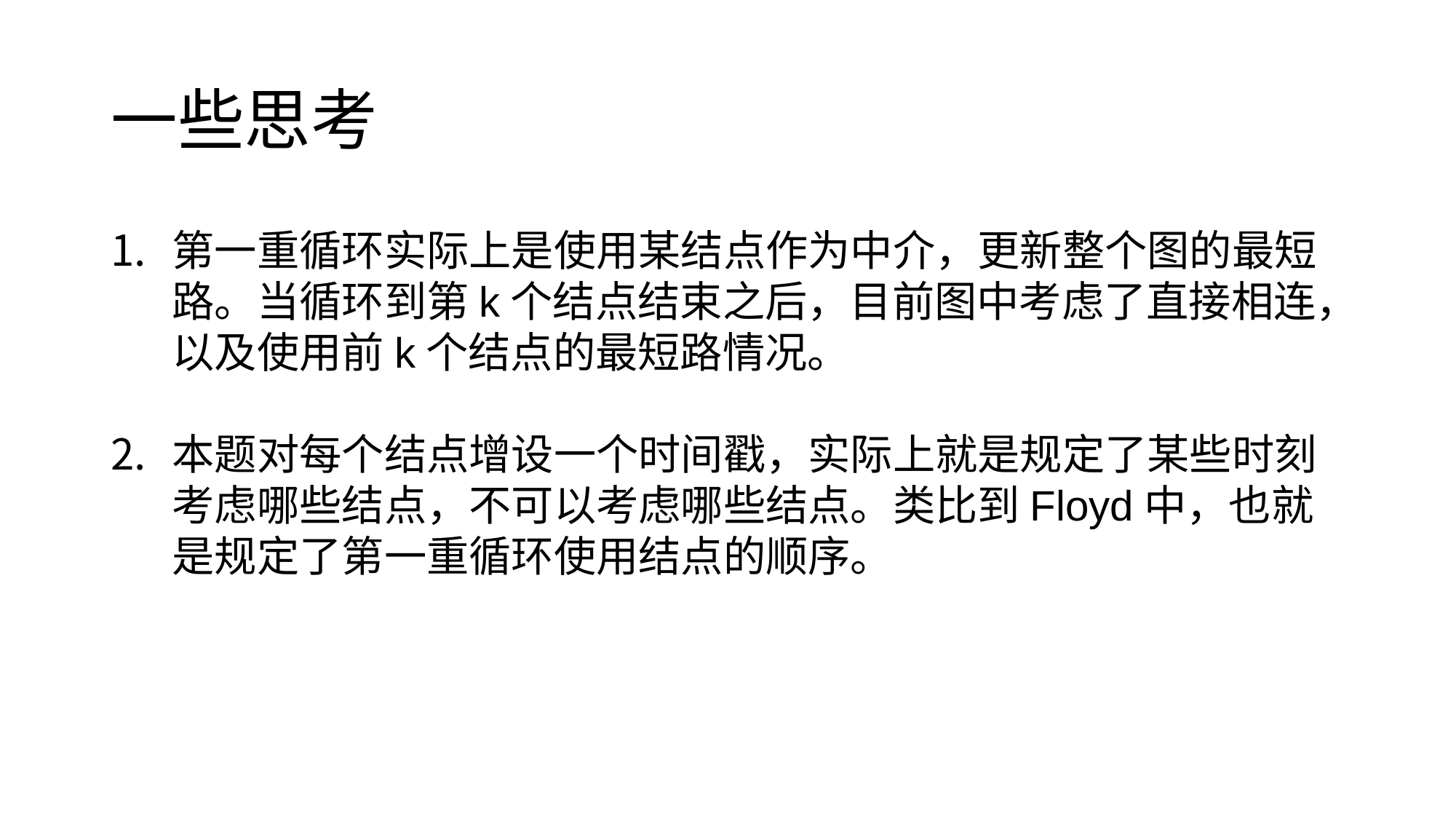

# 一些思考
第一重循环实际上是使用某结点作为中介，更新整个图的最短路。当循环到第k个结点结束之后，目前图中考虑了直接相连，以及使用前k个结点的最短路情况。

本题对每个结点增设一个时间戳，实际上就是规定了某些时刻考虑哪些结点，不可以考虑哪些结点。类比到Floyd中，也就是规定了第一重循环使用结点的顺序。